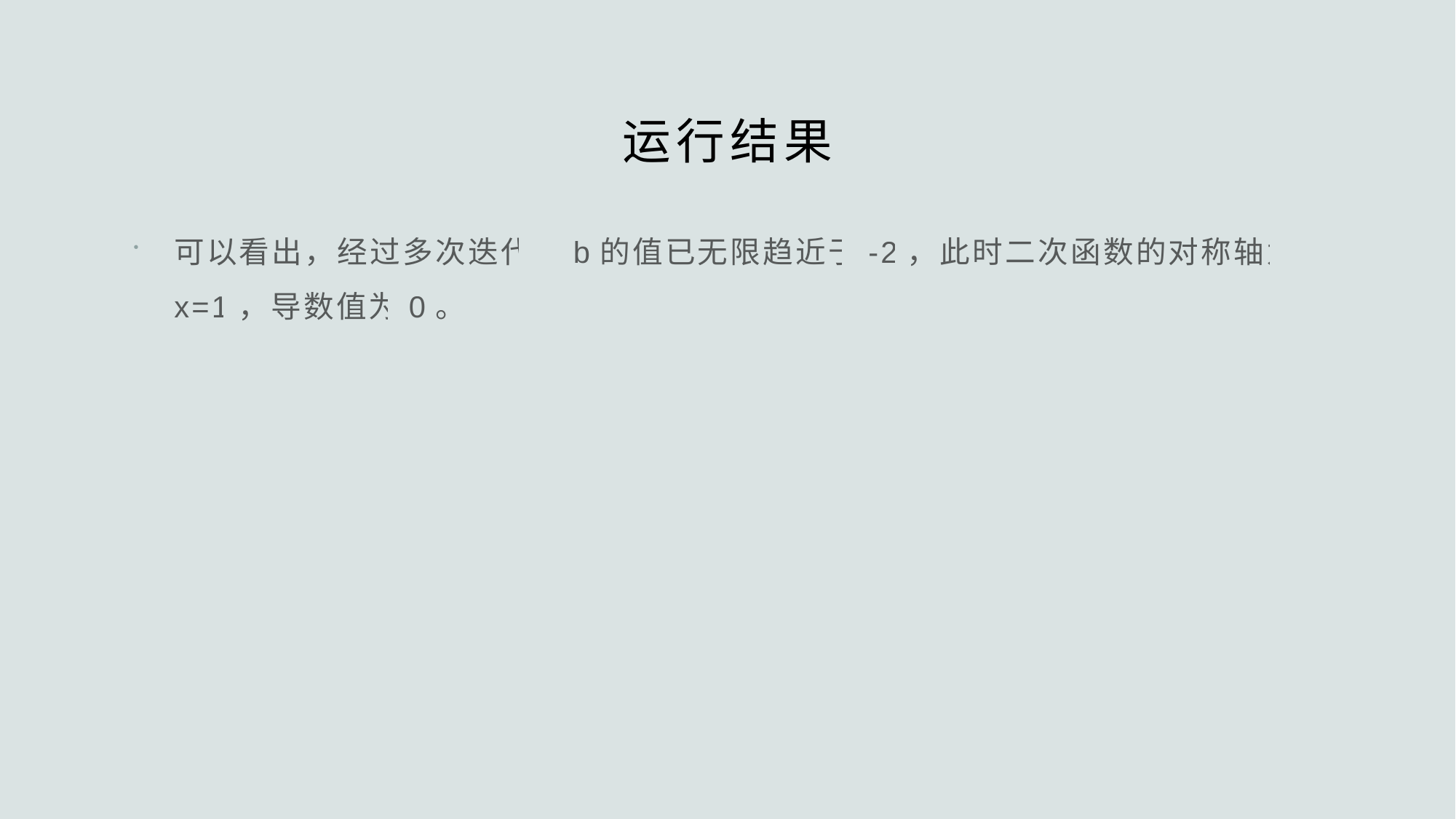

# 运行结果
可以看出，经过多次迭代，b的值已无限趋近于-2，此时二次函数的对称轴为x=1，导数值为0。